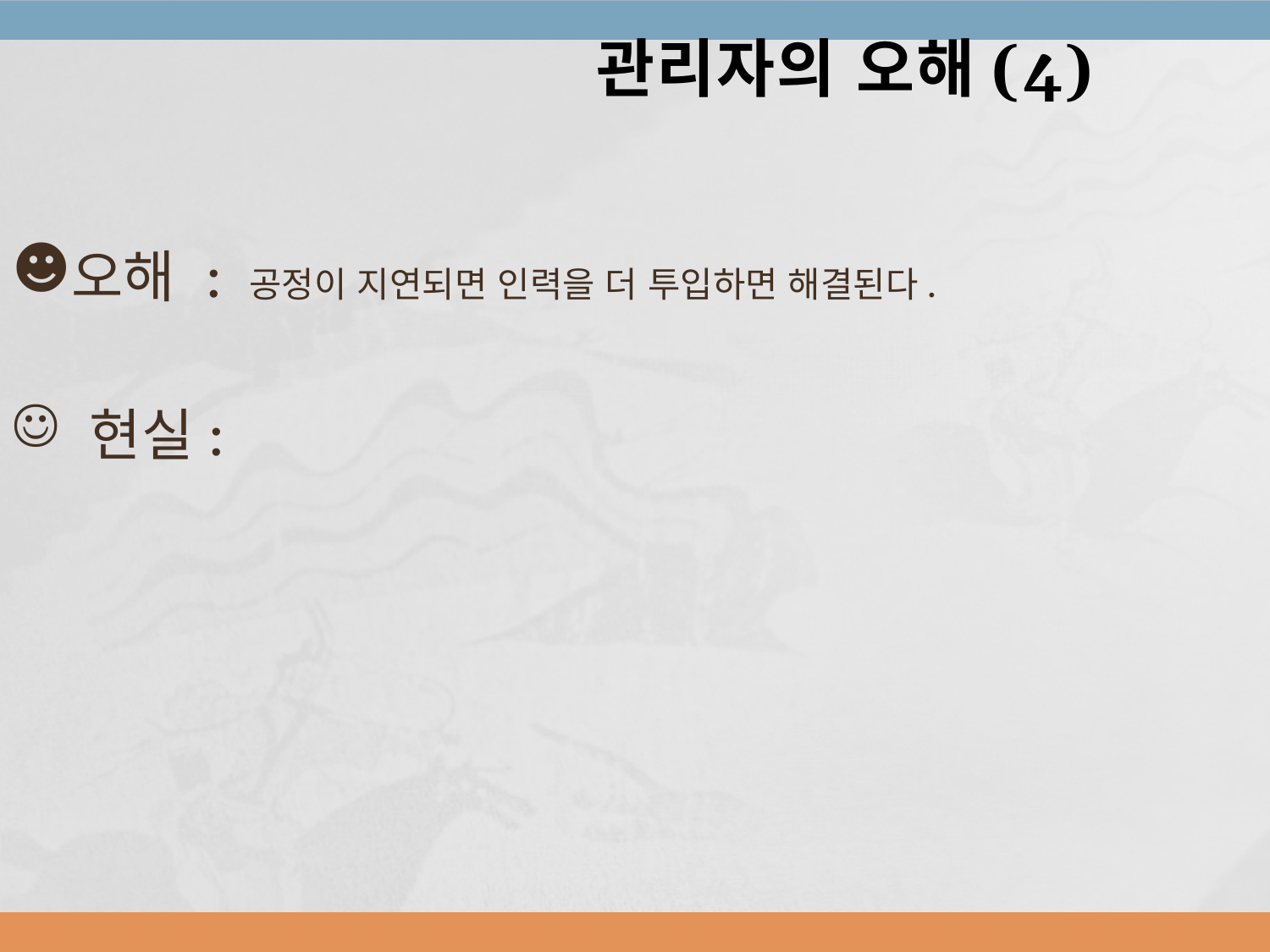

관리자의 오해(4)

오해 : 공정이 지연되면 인력을 더 투입하면 해결된다.

 현실: